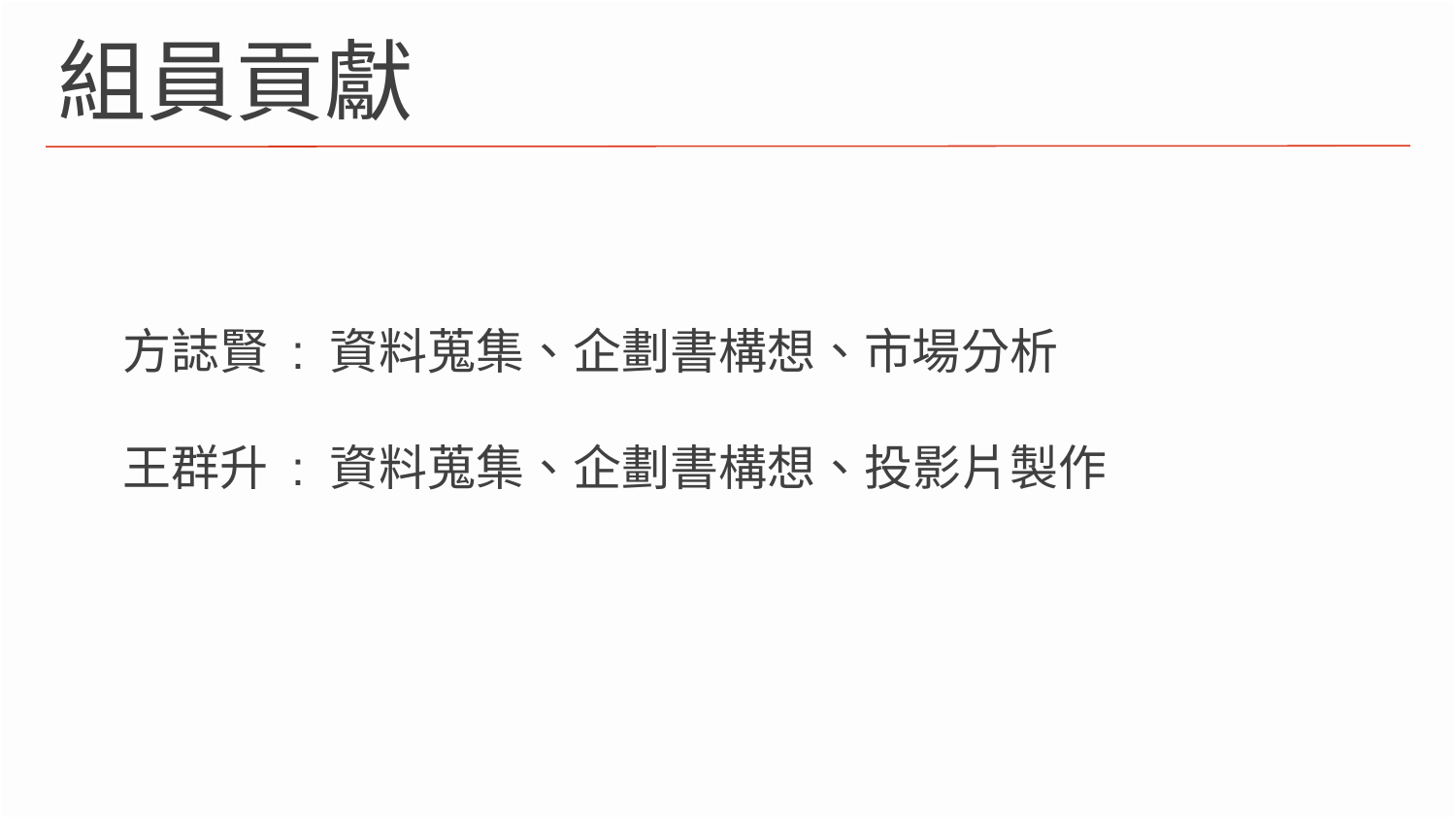

組員貢獻
方誌賢 : 資料蒐集、企劃書構想、市場分析

王群升 : 資料蒐集、企劃書構想、投影片製作